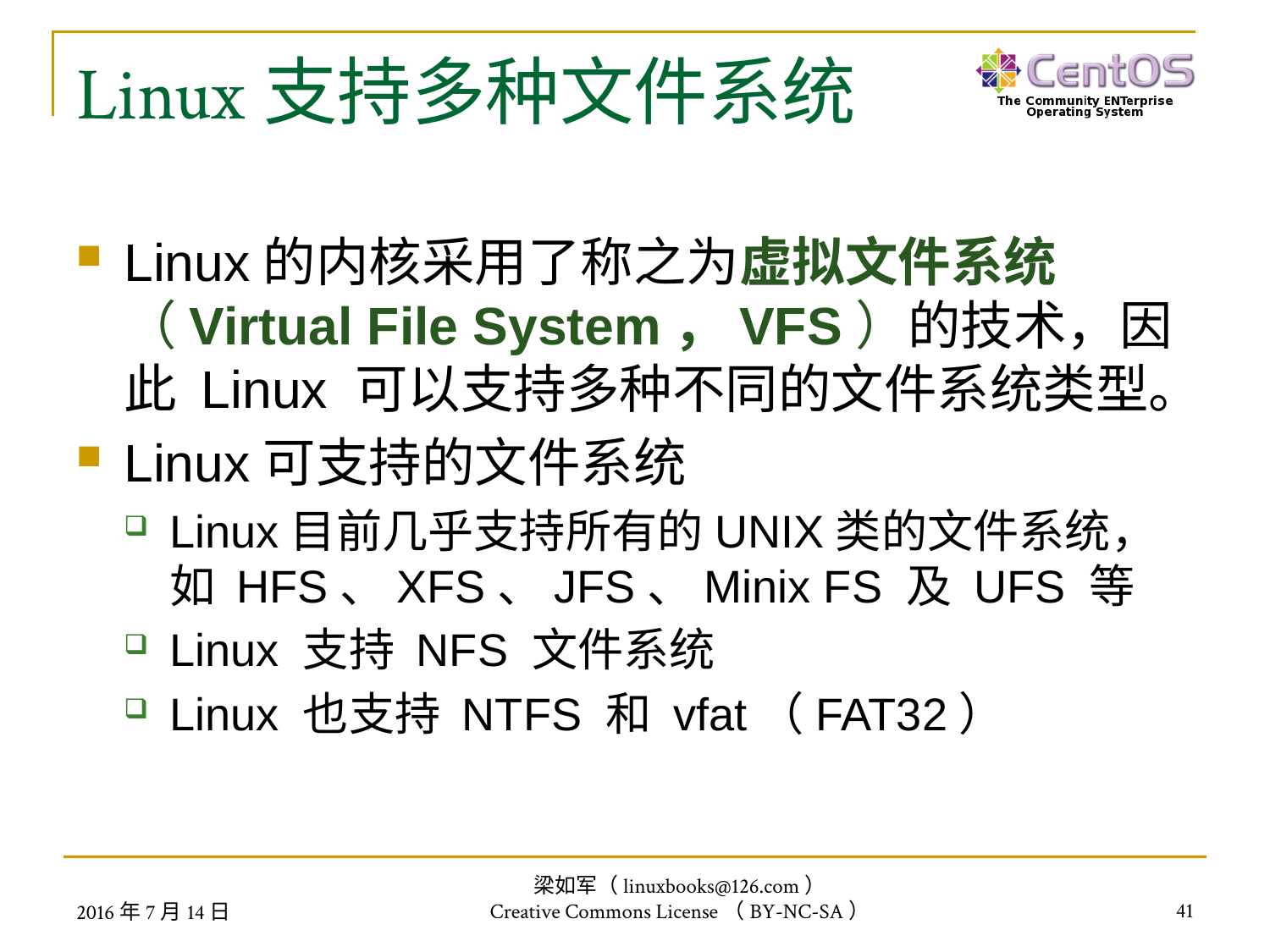

# Linux支持多种文件系统
Linux的内核采用了称之为虚拟文件系统（Virtual File System，VFS）的技术，因此 Linux 可以支持多种不同的文件系统类型。
Linux可支持的文件系统
Linux目前几乎支持所有的UNIX类的文件系统，如 HFS、XFS、JFS、Minix FS 及 UFS 等
Linux 支持 NFS 文件系统
Linux 也支持 NTFS 和 vfat（FAT32）
梁如军（linuxbooks@126.com）
Creative Commons License（BY-NC-SA）
2016年7月14日
41